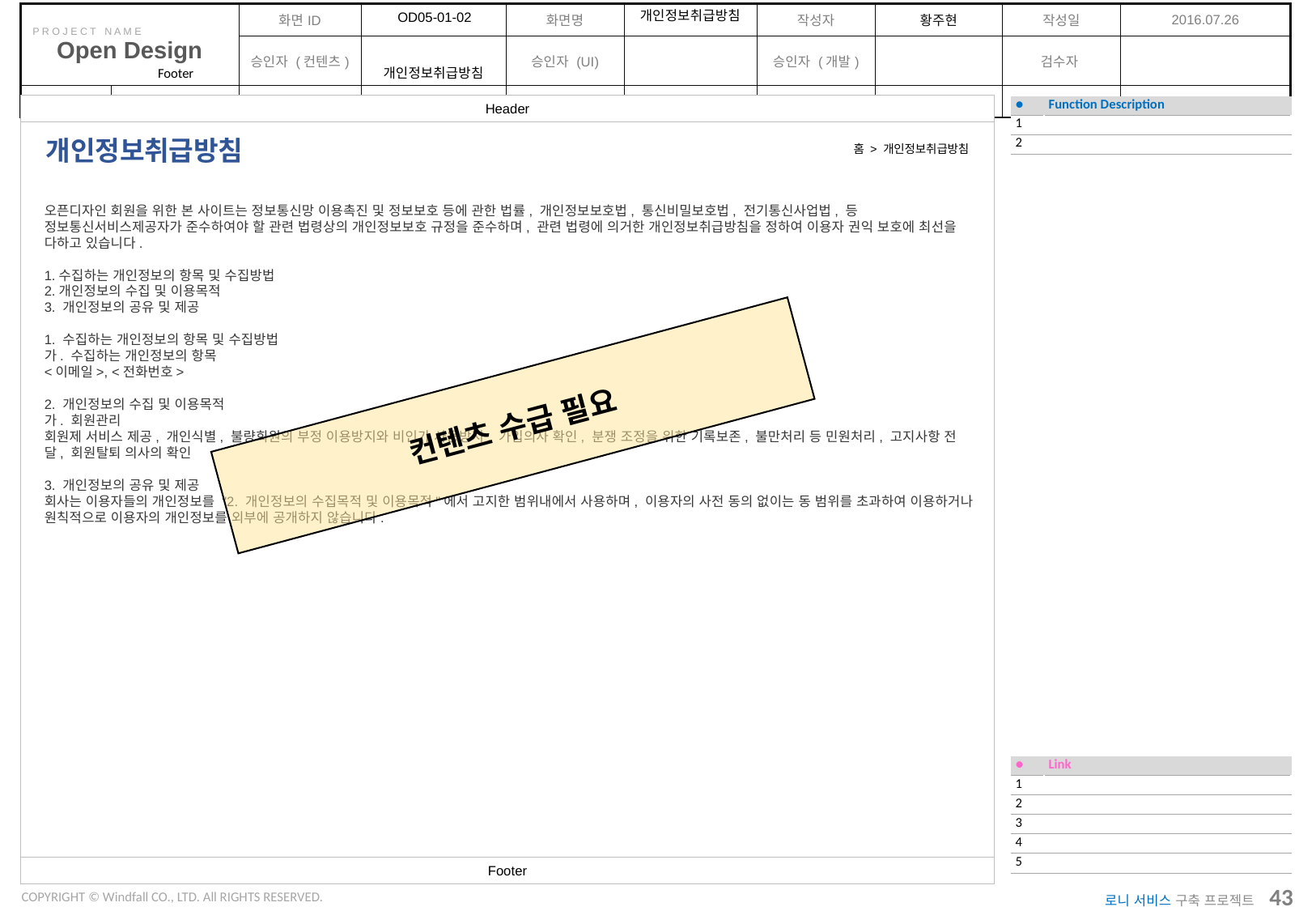

개인정보취급방침
# OD05-01-02
Footer
개인정보취급방침

| ● | Function Description |
| --- | --- |
| 1 |  |
| 2 |  |
개인정보취급방침
홈 > 개인정보취급방침
오픈디자인 회원을 위한 본 사이트는 정보통신망 이용촉진 및 정보보호 등에 관한 법률, 개인정보보호법, 통신비밀보호법, 전기통신사업법, 등 정보통신서비스제공자가 준수하여야 할 관련 법령상의 개인정보보호 규정을 준수하며, 관련 법령에 의거한 개인정보취급방침을 정하여 이용자 권익 보호에 최선을 다하고 있습니다.
1.수집하는 개인정보의 항목 및 수집방법
2.개인정보의 수집 및 이용목적
3. 개인정보의 공유 및 제공
1. 수집하는 개인정보의 항목 및 수집방법
가. 수집하는 개인정보의 항목
<이메일>, <전화번호>
2. 개인정보의 수집 및 이용목적
가. 회원관리
회원제 서비스 제공, 개인식별, 불량회원의 부정 이용방지와 비인가 사용방지, 가입의사 확인, 분쟁 조정을 위한 기록보존, 불만처리 등 민원처리, 고지사항 전달, 회원탈퇴 의사의 확인
3. 개인정보의 공유 및 제공
회사는 이용자들의 개인정보를 "2. 개인정보의 수집목적 및 이용목적"에서 고지한 범위내에서 사용하며, 이용자의 사전 동의 없이는 동 범위를 초과하여 이용하거나 원칙적으로 이용자의 개인정보를 외부에 공개하지 않습니다.
컨텐츠 수급 필요
| ● | Link |
| --- | --- |
| 1 |  |
| 2 |  |
| 3 |  |
| 4 |  |
| 5 |  |
로니 서비스 구축 프로젝트   43